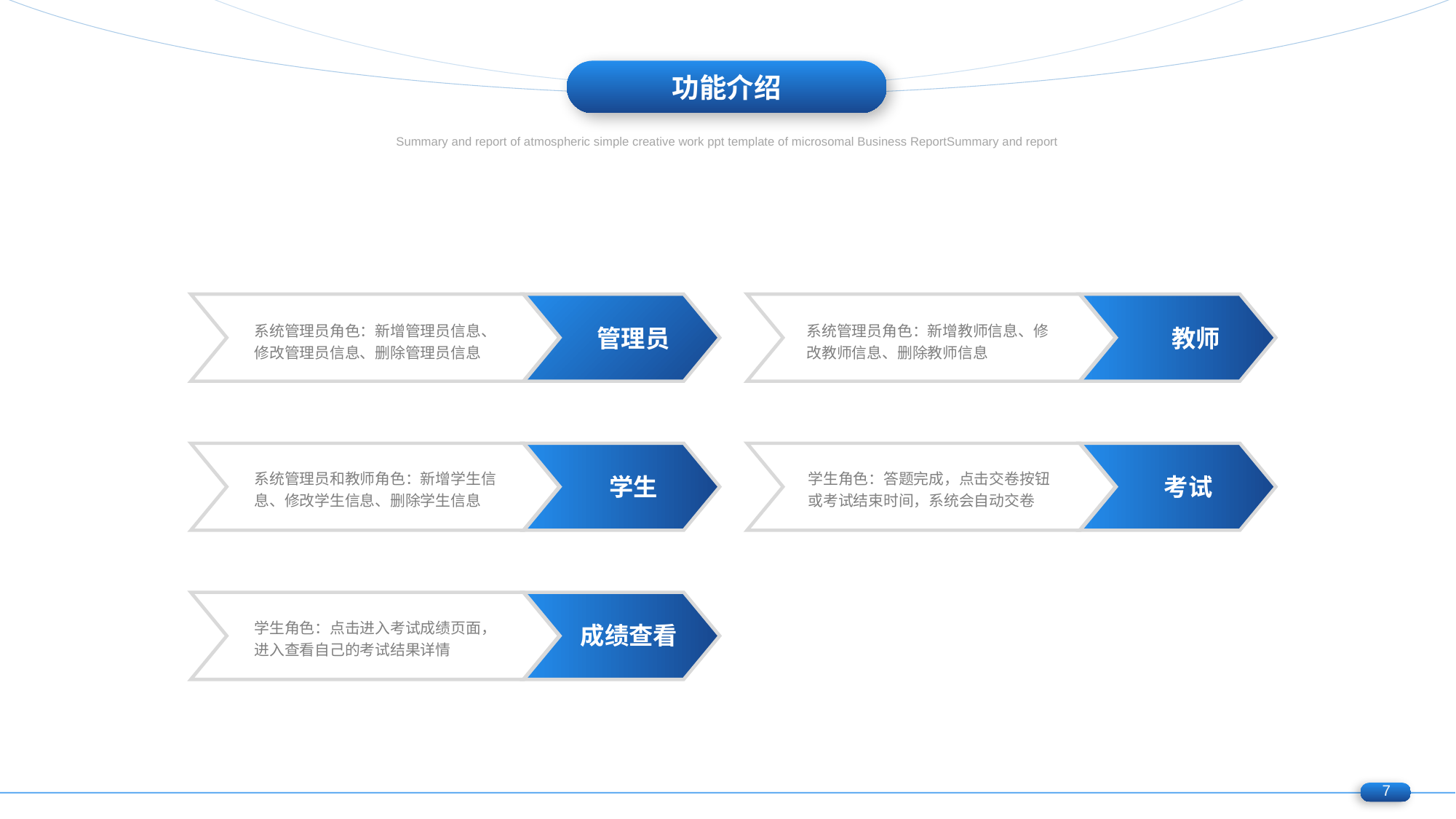

功能介绍

系统管理员角色：新增管理员信息、修改管理员信息、删除管理员信息
管理员

系统管理员角色：新增教师信息、修改教师信息、删除教师信息
教师
班级

系统管理员和教师角色：新增学生信息、修改学生信息、删除学生信息
学生

学生角色：答题完成，点击交卷按钮或考试结束时间，系统会自动交卷
考试

学生角色：点击进入考试成绩页面，进入查看自己的考试结果详情
成绩查看